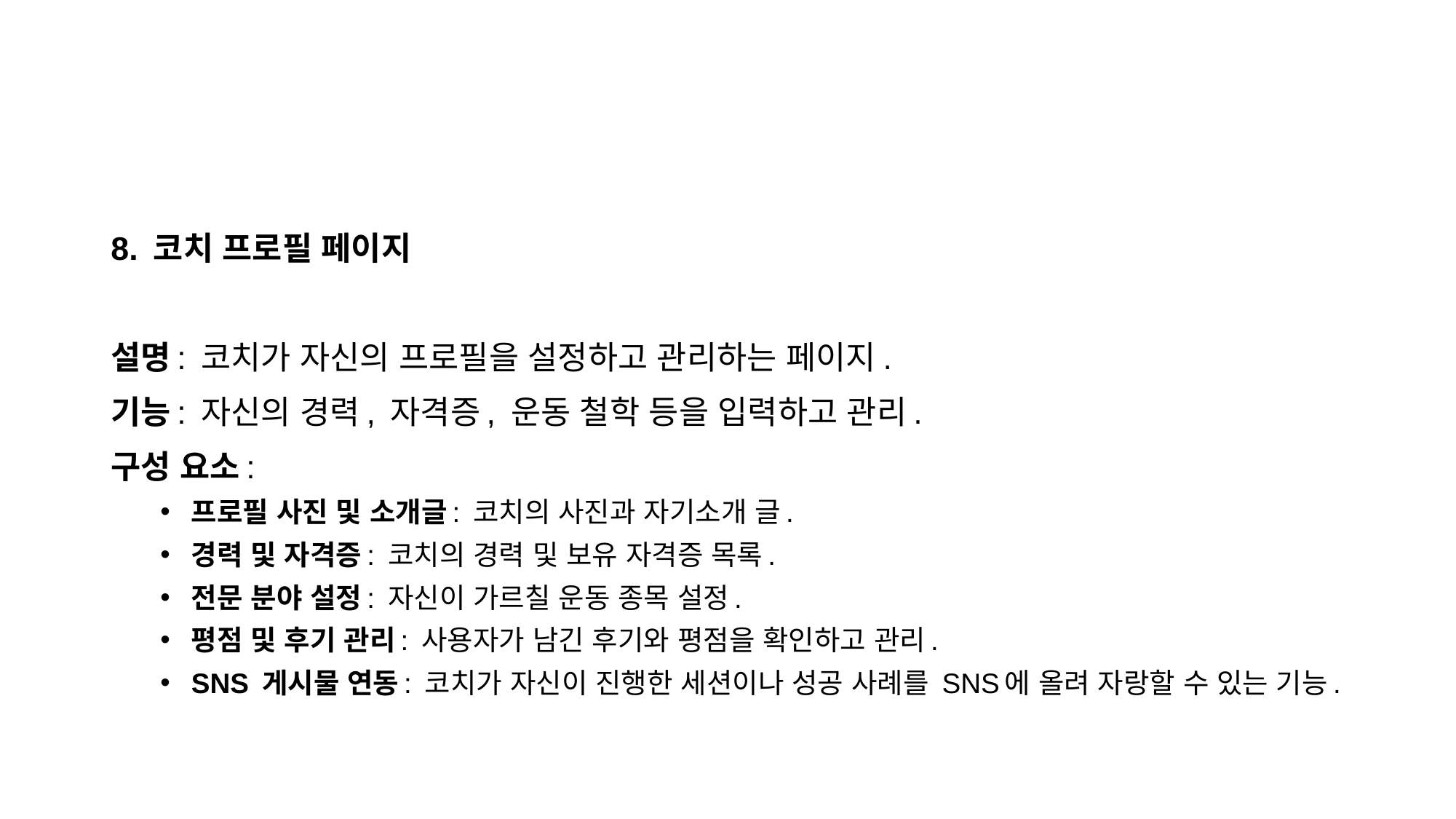

8. 코치 프로필 페이지

설명: 코치가 자신의 프로필을 설정하고 관리하는 페이지.
기능: 자신의 경력, 자격증, 운동 철학 등을 입력하고 관리.
구성 요소:
프로필 사진 및 소개글: 코치의 사진과 자기소개 글.
경력 및 자격증: 코치의 경력 및 보유 자격증 목록.
전문 분야 설정: 자신이 가르칠 운동 종목 설정.
평점 및 후기 관리: 사용자가 남긴 후기와 평점을 확인하고 관리.
SNS 게시물 연동: 코치가 자신이 진행한 세션이나 성공 사례를 SNS에 올려 자랑할 수 있는 기능.